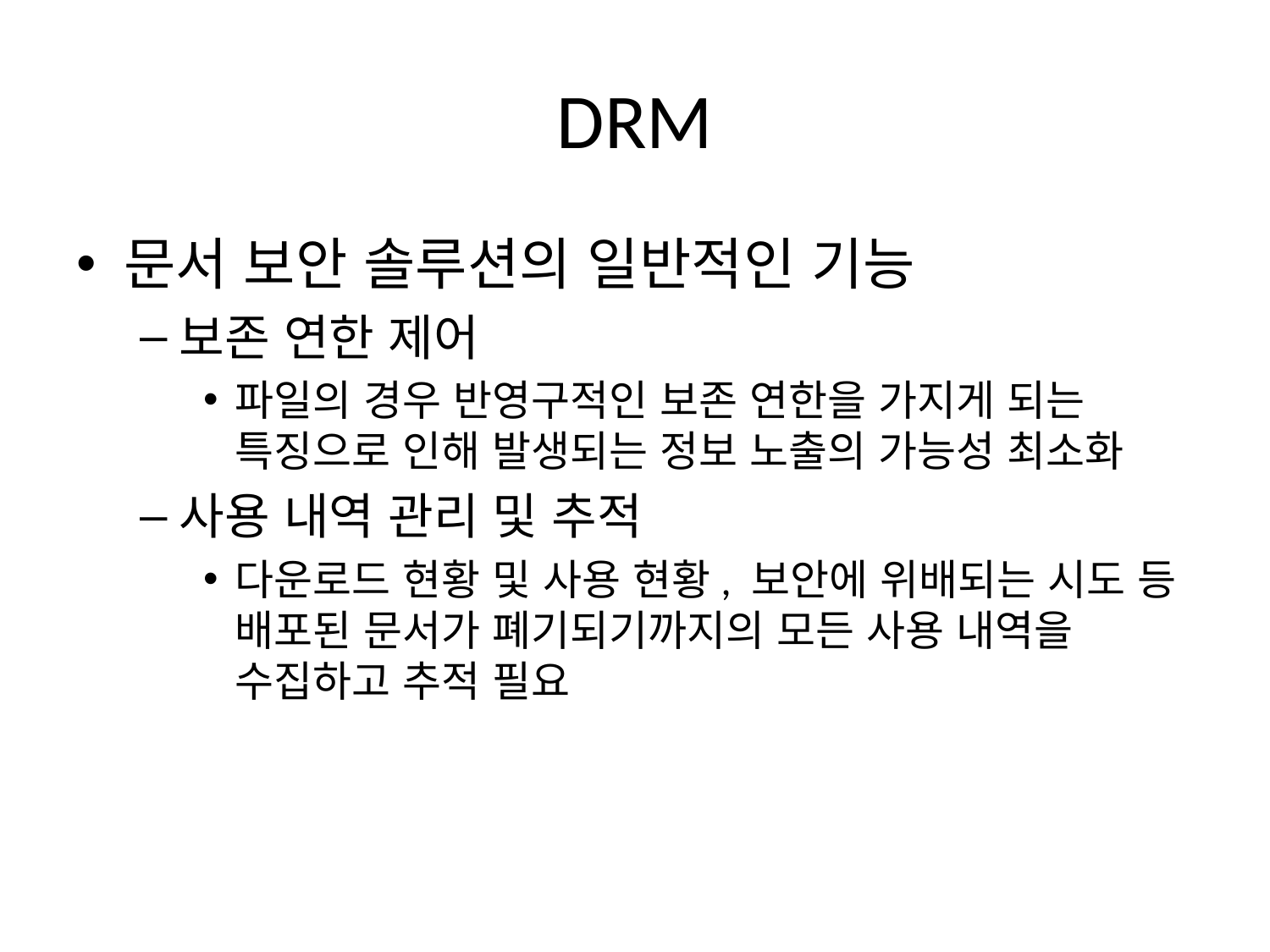

# DRM
문서 보안 솔루션의 일반적인 기능
보존 연한 제어
파일의 경우 반영구적인 보존 연한을 가지게 되는 특징으로 인해 발생되는 정보 노출의 가능성 최소화
사용 내역 관리 및 추적
다운로드 현황 및 사용 현황, 보안에 위배되는 시도 등 배포된 문서가 폐기되기까지의 모든 사용 내역을 수집하고 추적 필요